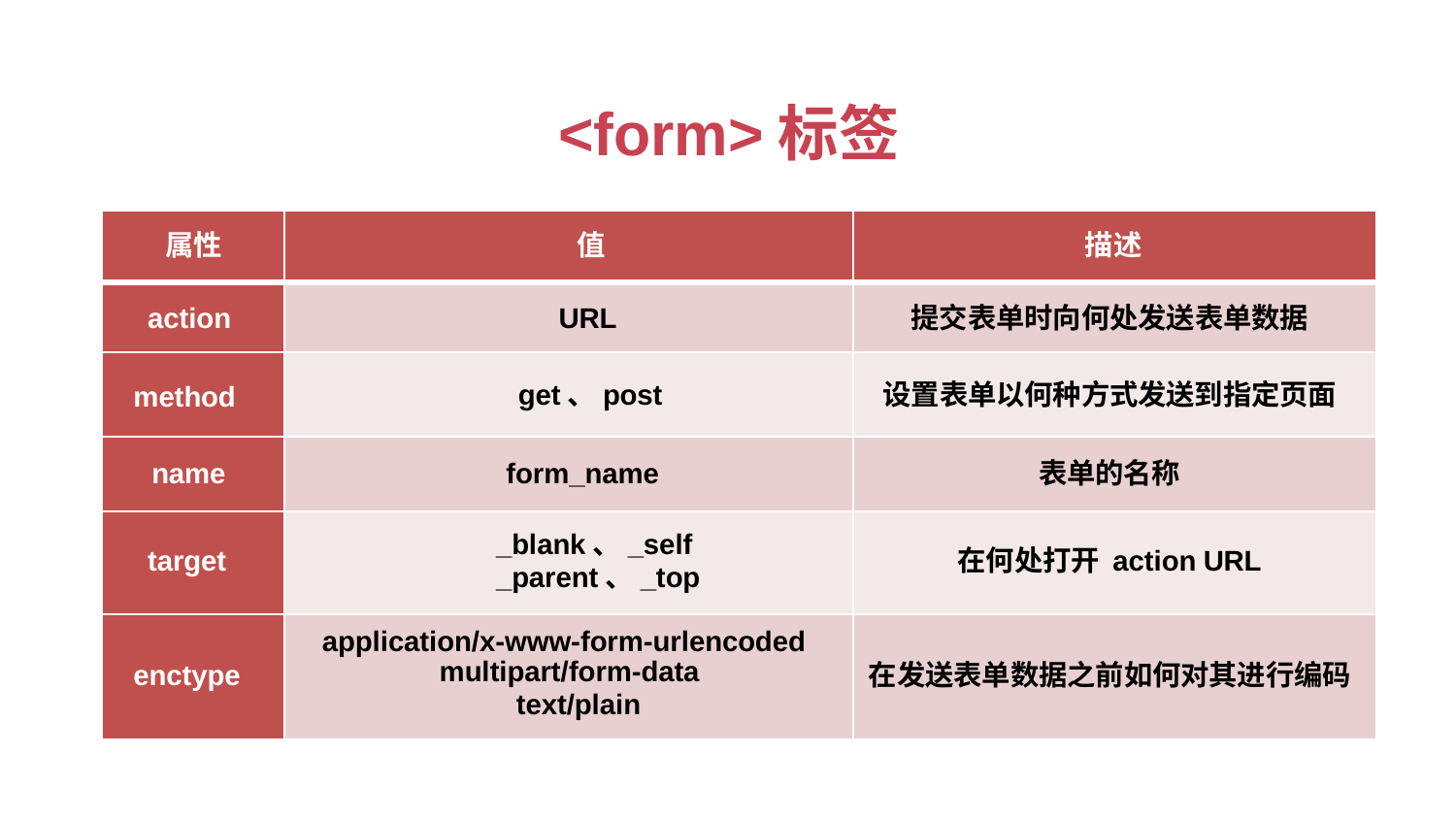

<form>标签

			属性

	action

method

		name

	target

enctype
							值

						URL

					get、post

			form_name

		_blank、_self
		_parent、_top

application/x-www-form-urlencoded
	multipart/form-data
				text/plain
					描述

		提交表单时向何处发送表单数据

	设置表单以何种方式发送到指定页面

				表单的名称

			在何处打开 action URL

在发送表单数据之前如何对其进行编码